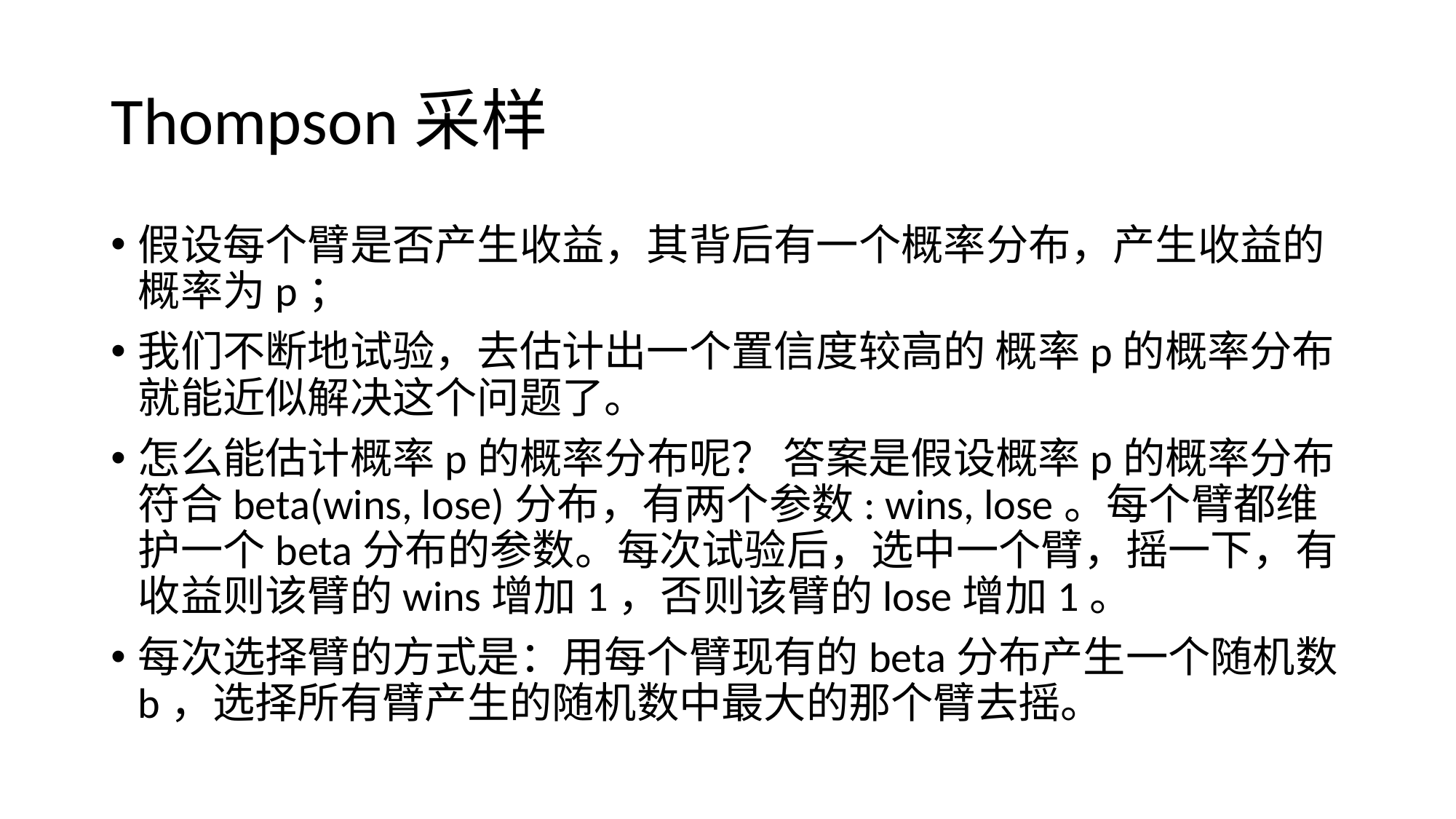

# Thompson采样
假设每个臂是否产生收益，其背后有一个概率分布，产生收益的概率为p；
我们不断地试验，去估计出一个置信度较高的 概率p的概率分布 就能近似解决这个问题了。
怎么能估计概率p的概率分布呢？ 答案是假设概率p的概率分布符合beta(wins, lose)分布，有两个参数: wins, lose。每个臂都维护一个beta分布的参数。每次试验后，选中一个臂，摇一下，有收益则该臂的wins增加1，否则该臂的lose增加1。
每次选择臂的方式是：用每个臂现有的beta分布产生一个随机数b，选择所有臂产生的随机数中最大的那个臂去摇。